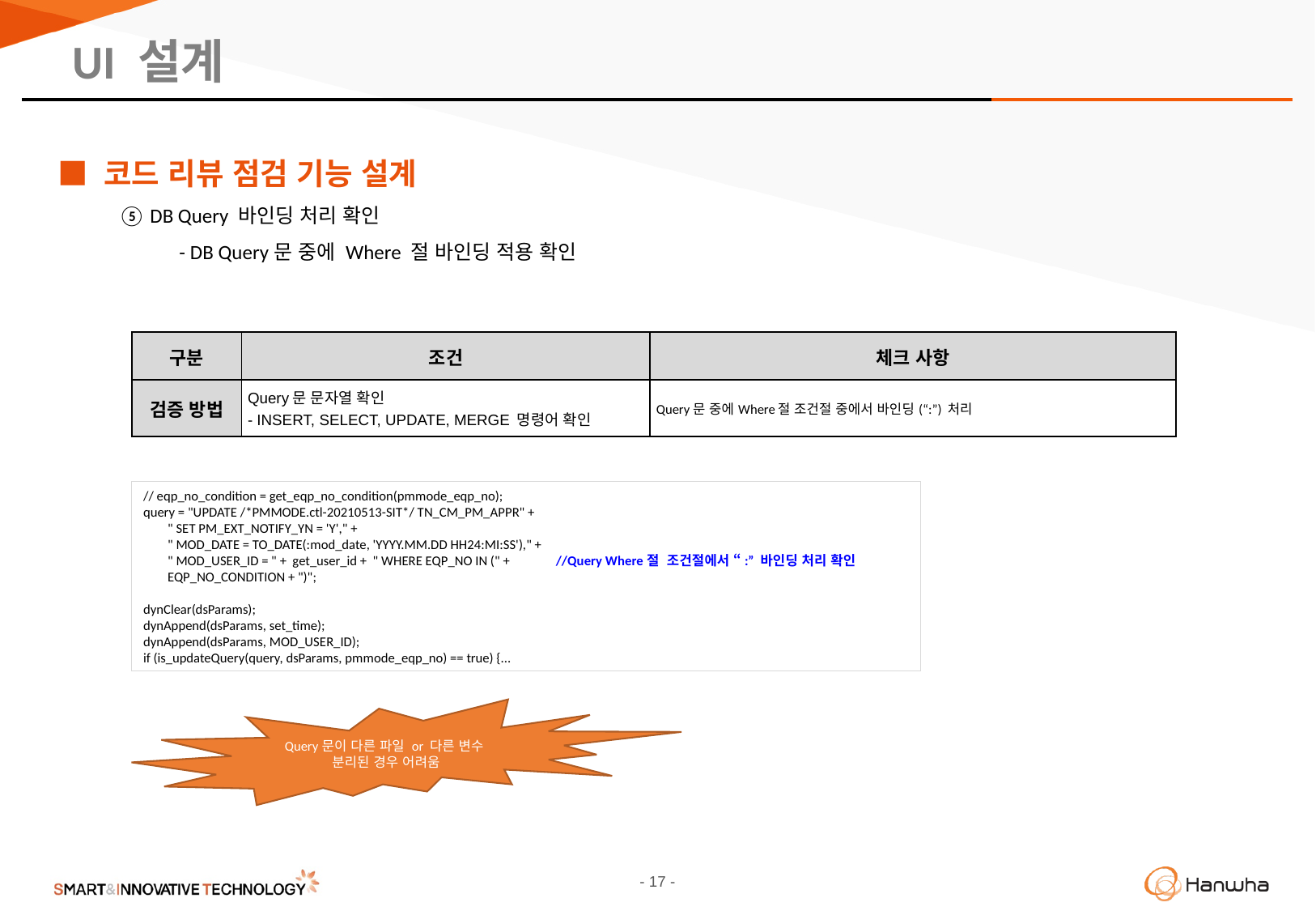

UI 설계
■ 코드 리뷰 점검 기능 설계
⑤ DB Query 바인딩 처리 확인
- DB Query문 중에 Where 절 바인딩 적용 확인
| 구분 | 조건 | 체크 사항 |
| --- | --- | --- |
| 검증 방법 | Query문 문자열 확인 - INSERT, SELECT, UPDATE, MERGE 명령어 확인 | Query문 중에Where절 조건절 중에서 바인딩(“:”) 처리 |
// eqp_no_condition = get_eqp_no_condition(pmmode_eqp_no);
query = "UPDATE /*PMMODE.ctl-20210513-SIT*/ TN_CM_PM_APPR" +
        " SET PM_EXT_NOTIFY_YN = 'Y'," +
        " MOD_DATE = TO_DATE(:mod_date, 'YYYY.MM.DD HH24:MI:SS')," +
        " MOD_USER_ID = " +  get_user_id +  " WHERE EQP_NO IN (" +               //Query Where절  조건절에서 “:” 바인딩 처리 확인
        EQP_NO_CONDITION + ")";
dynClear(dsParams);
dynAppend(dsParams, set_time);
dynAppend(dsParams, MOD_USER_ID);
if (is_updateQuery(query, dsParams, pmmode_eqp_no) == true) {...
Query문이 다른 파일 or 다른 변수
분리된 경우 어려움